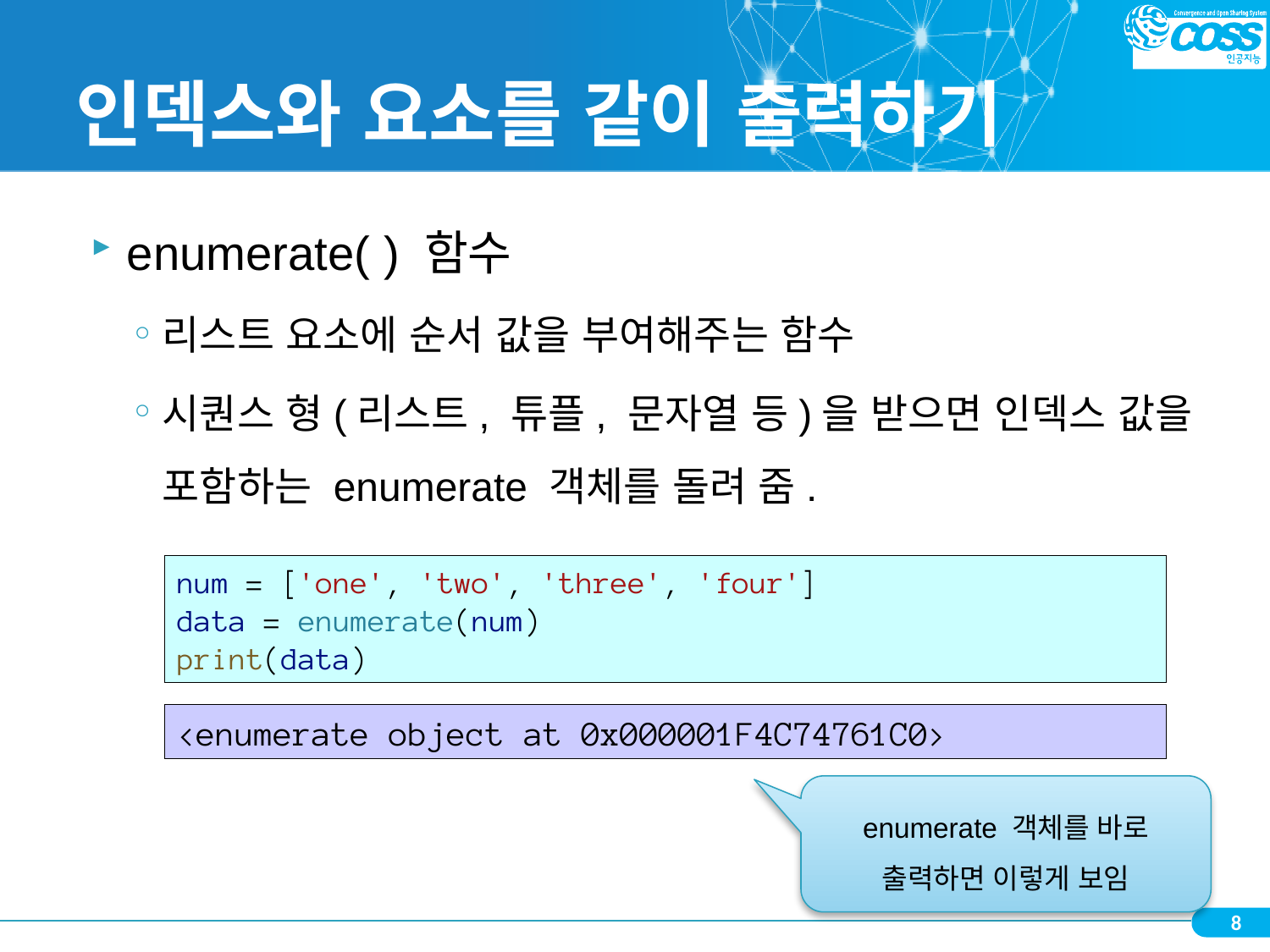

# 인덱스와 요소를 같이 출력하기
enumerate( ) 함수
리스트 요소에 순서 값을 부여해주는 함수
시퀀스 형(리스트, 튜플, 문자열 등)을 받으면 인덱스 값을 포함하는 enumerate 객체를 돌려 줌.

num = ['one', 'two', 'three', 'four']
data = enumerate(num)
print(data)
<enumerate object at 0x000001F4C74761C0>
enumerate 객체를 바로
출력하면 이렇게 보임